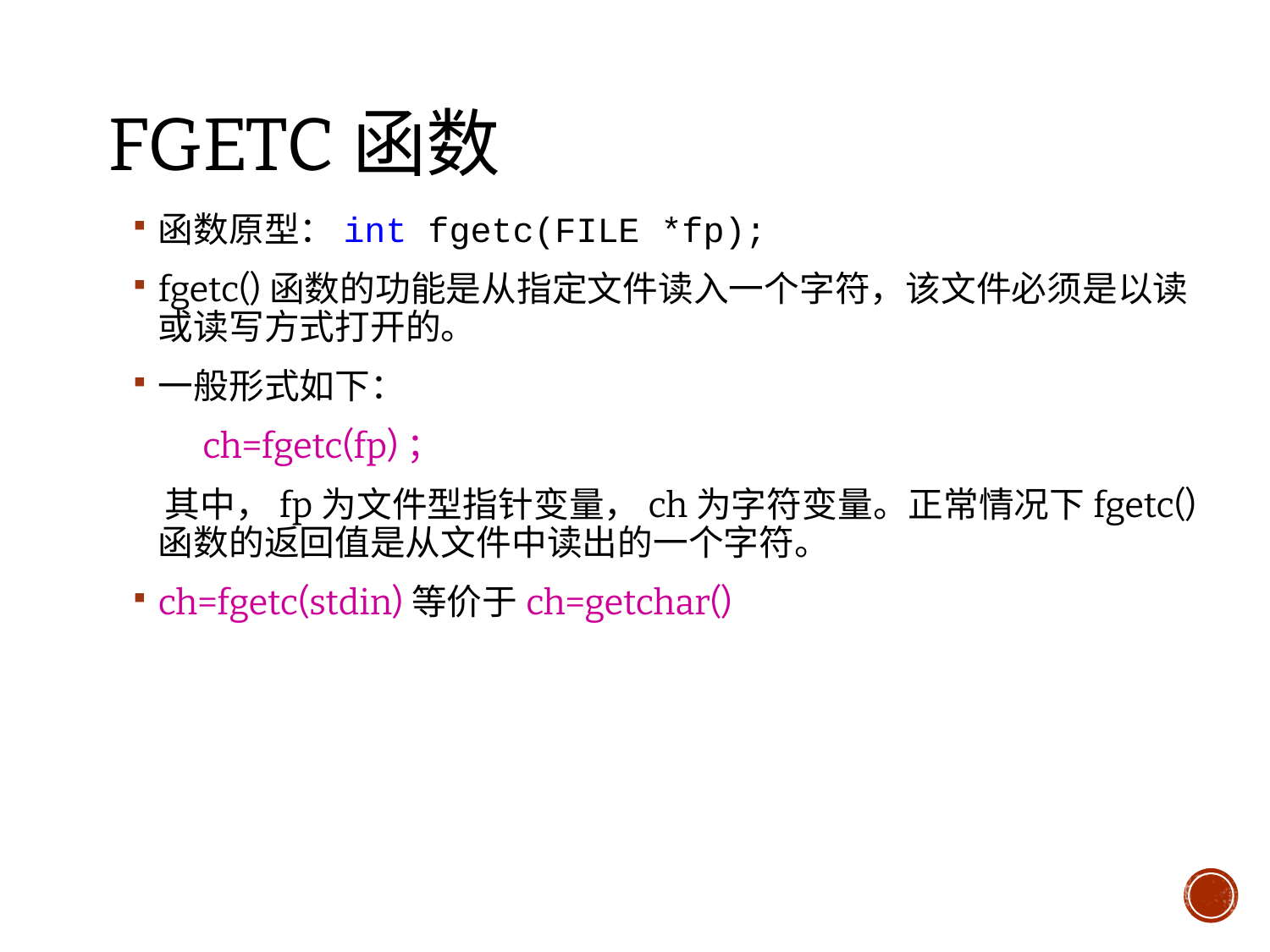

# fgetc函数
函数原型：int fgetc(FILE *fp);
fgetc()函数的功能是从指定文件读入一个字符，该文件必须是以读或读写方式打开的。
一般形式如下：
          ch=fgetc(fp)；
   其中，fp为文件型指针变量，ch为字符变量。正常情况下fgetc()函数的返回值是从文件中读出的一个字符。
ch=fgetc(stdin)等价于ch=getchar()